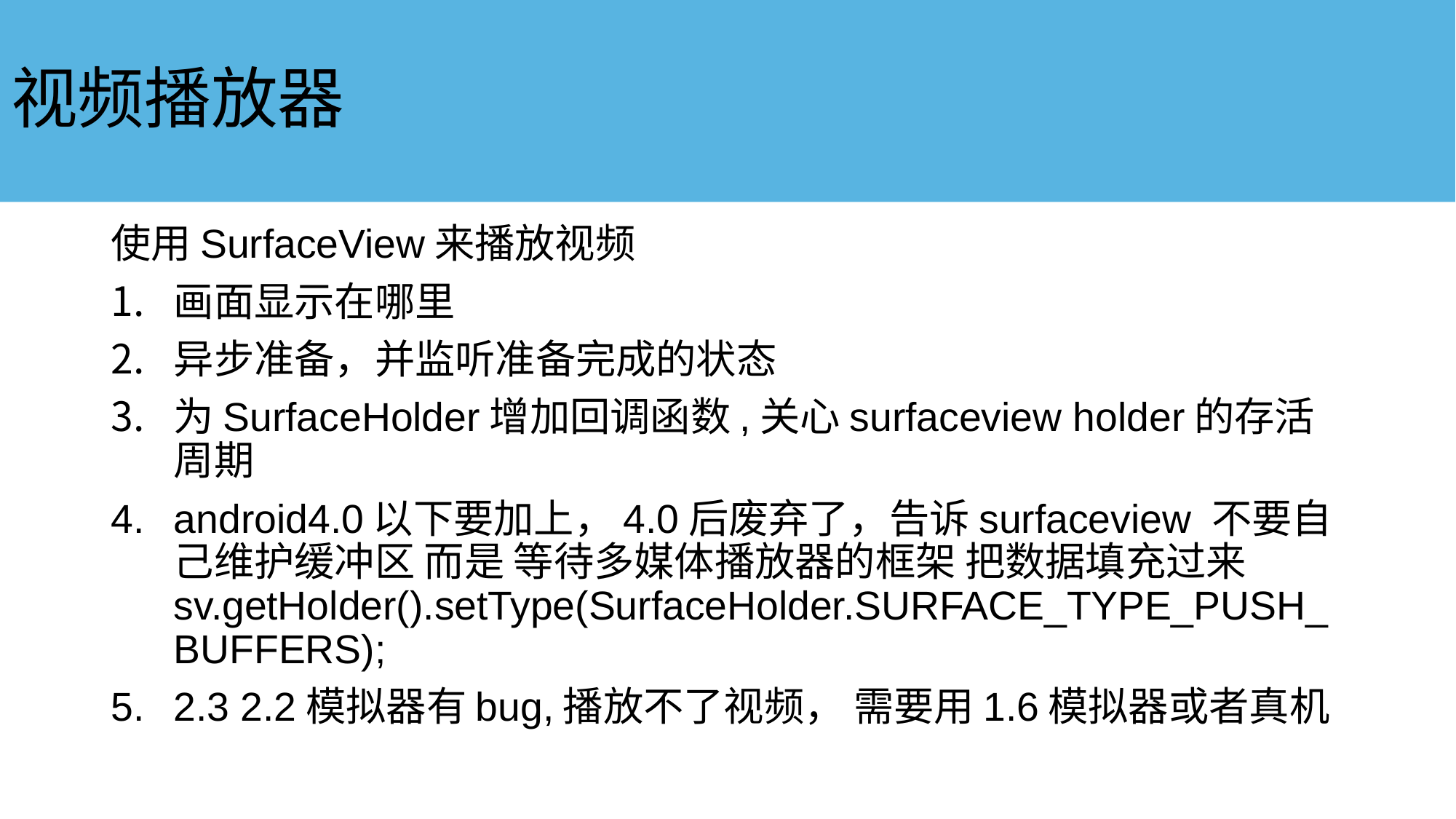

# 视频播放器
使用SurfaceView来播放视频
画面显示在哪里
异步准备，并监听准备完成的状态
为SurfaceHolder增加回调函数,关心surfaceview holder的存活周期
android4.0以下要加上，4.0后废弃了，告诉surfaceview 不要自己维护缓冲区 而是 等待多媒体播放器的框架 把数据填充过来
sv.getHolder().setType(SurfaceHolder.SURFACE_TYPE_PUSH_BUFFERS);
2.3 2.2模拟器有bug,播放不了视频， 需要用1.6模拟器或者真机